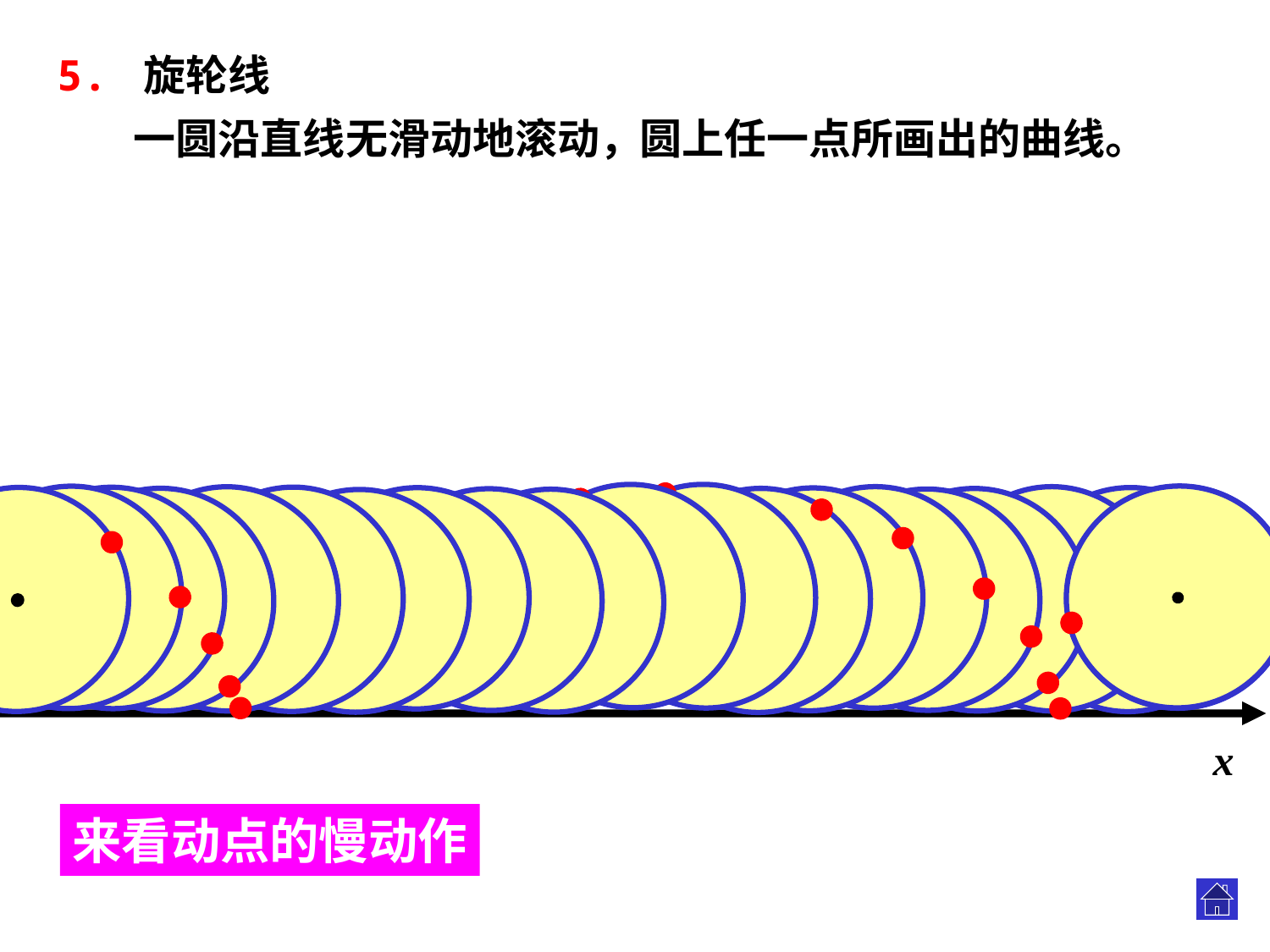

5. 旋轮线
一圆沿直线无滑动地滚动，
圆上任一点所画出的曲线。
.

x
来看动点的慢动作